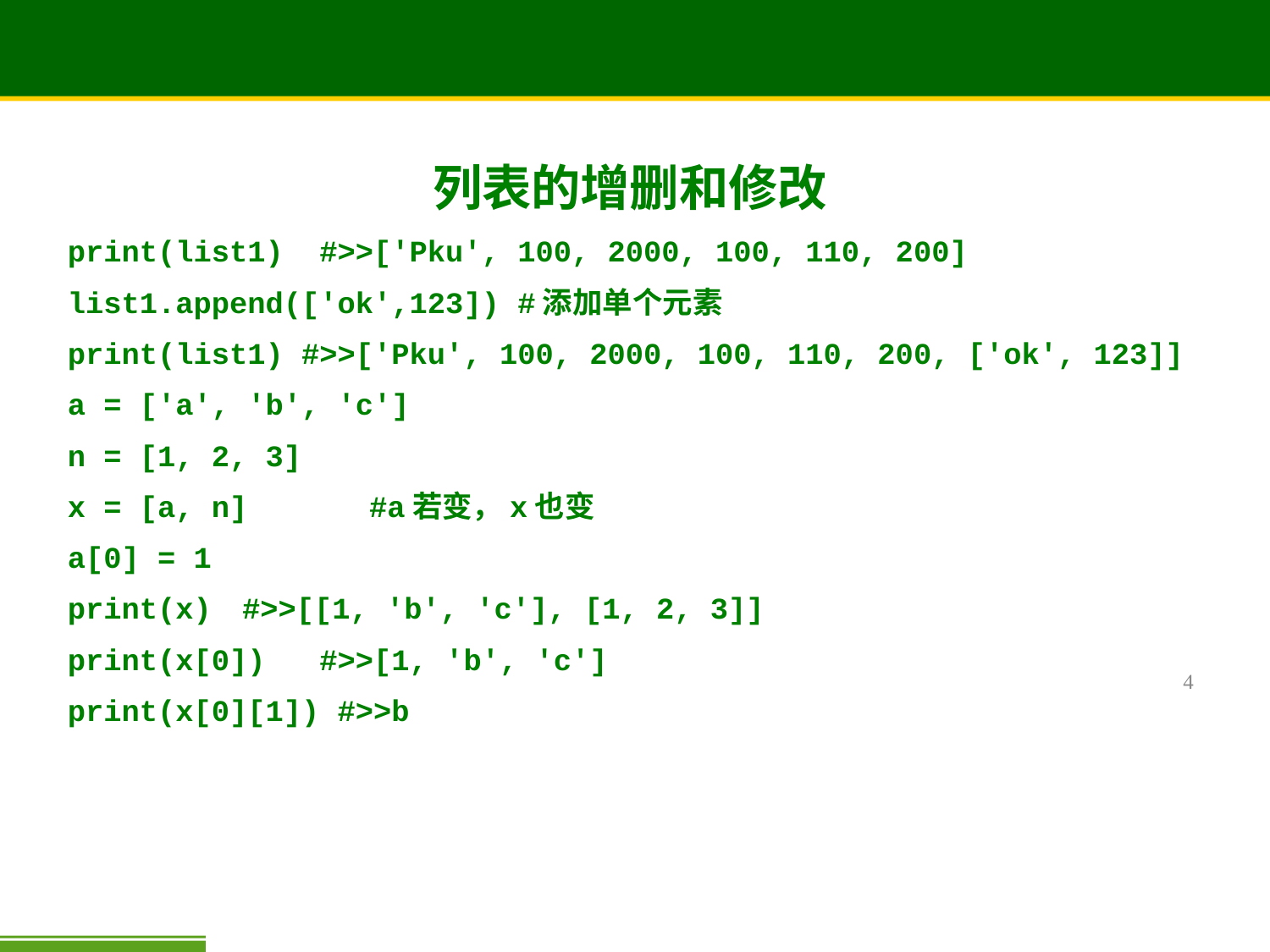

# 列表的增删和修改
print(list1)  #>>['Pku', 100, 2000, 100, 110, 200]
list1.append(['ok',123]) #添加单个元素
print(list1) #>>['Pku', 100, 2000, 100, 110, 200, ['ok', 123]]
a = ['a', 'b', 'c']
n = [1, 2, 3]
x = [a, n] 	#a若变，x也变
a[0] = 1
print(x)	#>>[[1, 'b', 'c'], [1, 2, 3]]
print(x[0])   #>>[1, 'b', 'c']
print(x[0][1]) #>>b

4